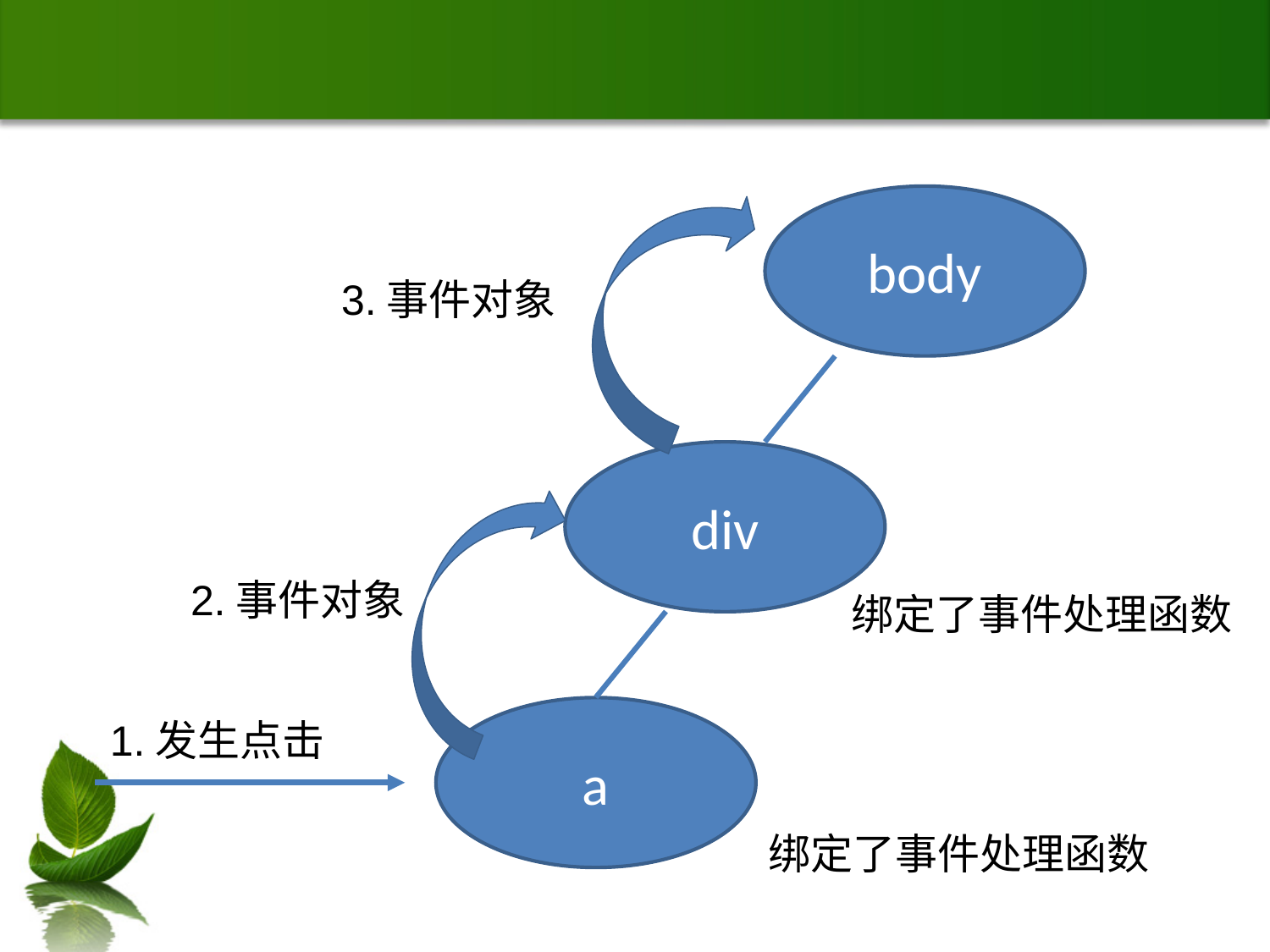

#

body
3.事件对象
div

2.事件对象
绑定了事件处理函数
a
1.发生点击
绑定了事件处理函数